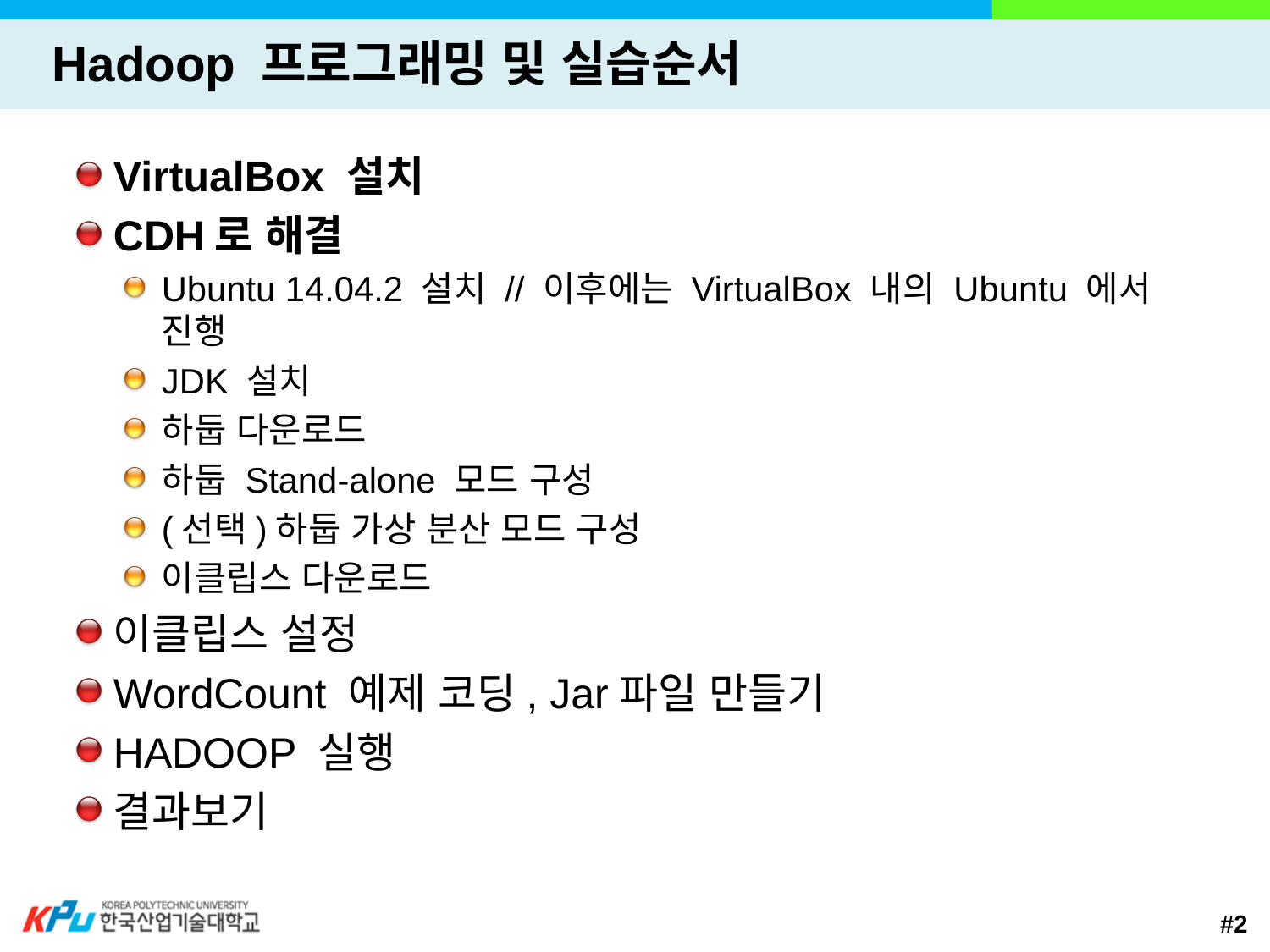

# Hadoop 프로그래밍 및 실습순서
VirtualBox 설치
CDH로 해결
Ubuntu 14.04.2 설치 // 이후에는 VirtualBox 내의 Ubuntu 에서 진행
JDK 설치
하둡 다운로드
하둡 Stand-alone 모드 구성
(선택)하둡 가상 분산 모드 구성
이클립스 다운로드
이클립스 설정
WordCount 예제 코딩, Jar파일 만들기
HADOOP 실행
결과보기